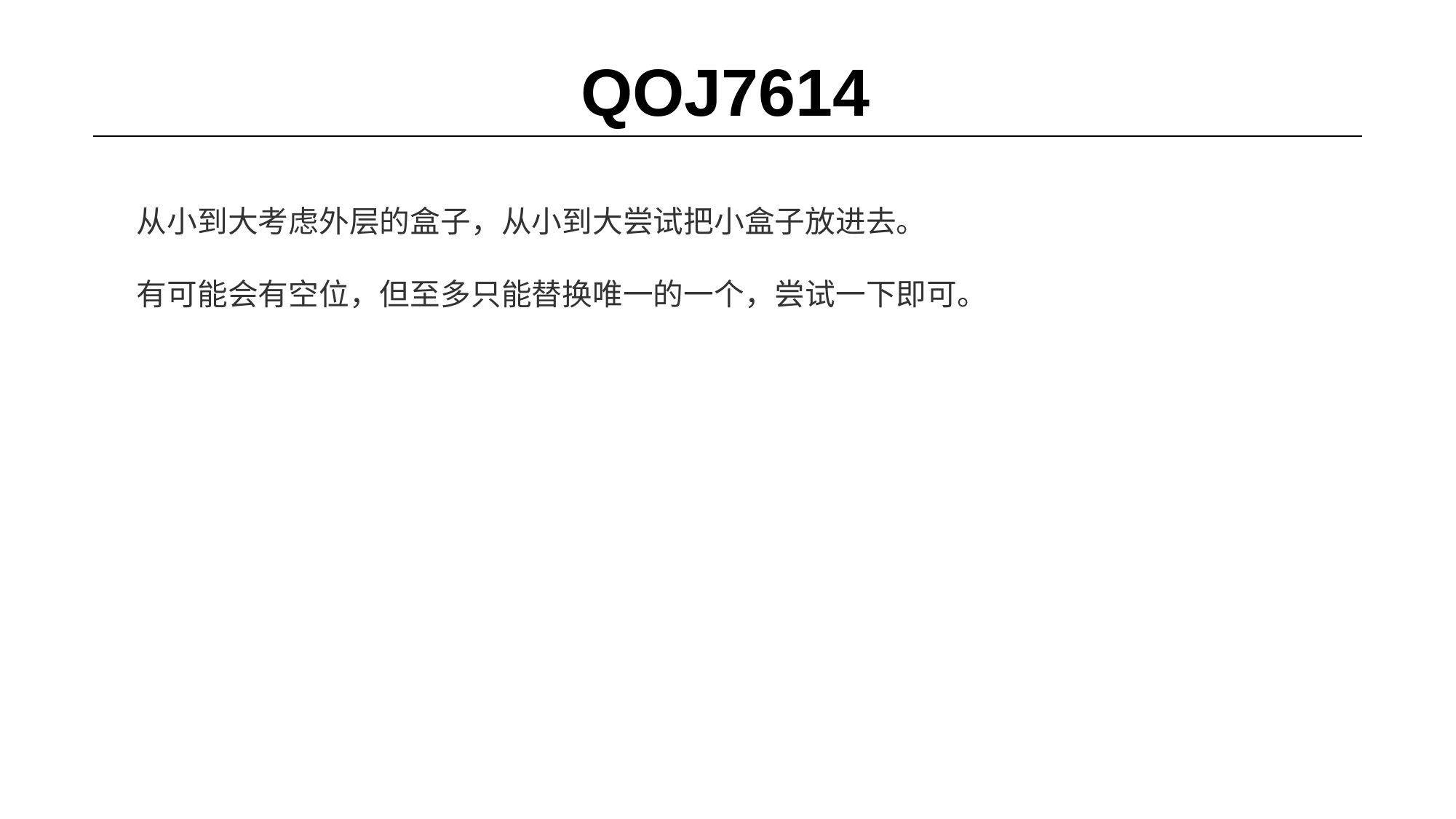

# QOJ7614
从小到大考虑外层的盒子，从小到大尝试把小盒子放进去。

有可能会有空位，但至多只能替换唯一的一个，尝试一下即可。